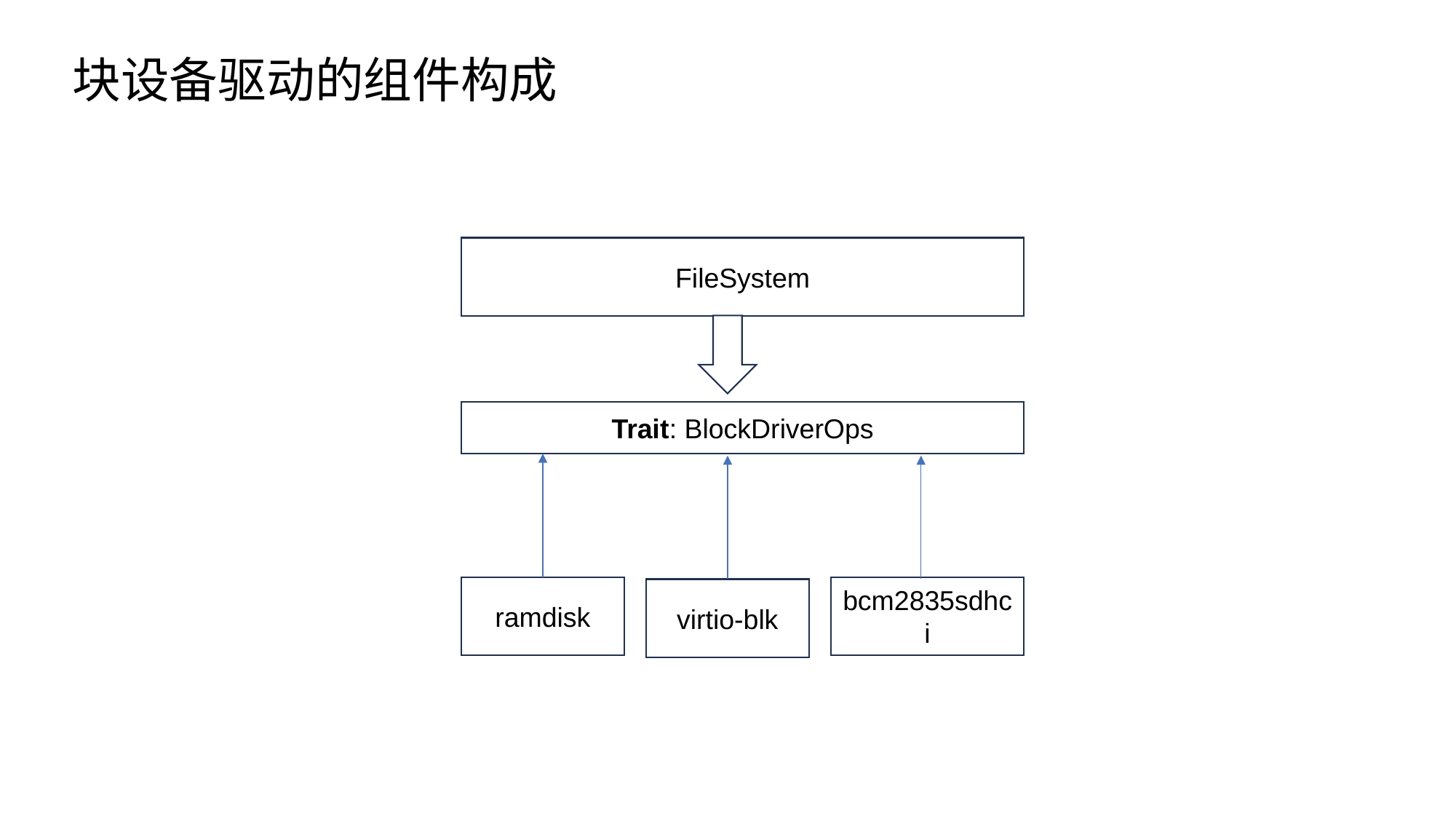

块设备驱动的组件构成
FileSystem

Trait: BlockDriverOps
ramdisk
bcm2835sdhci
virtio-blk